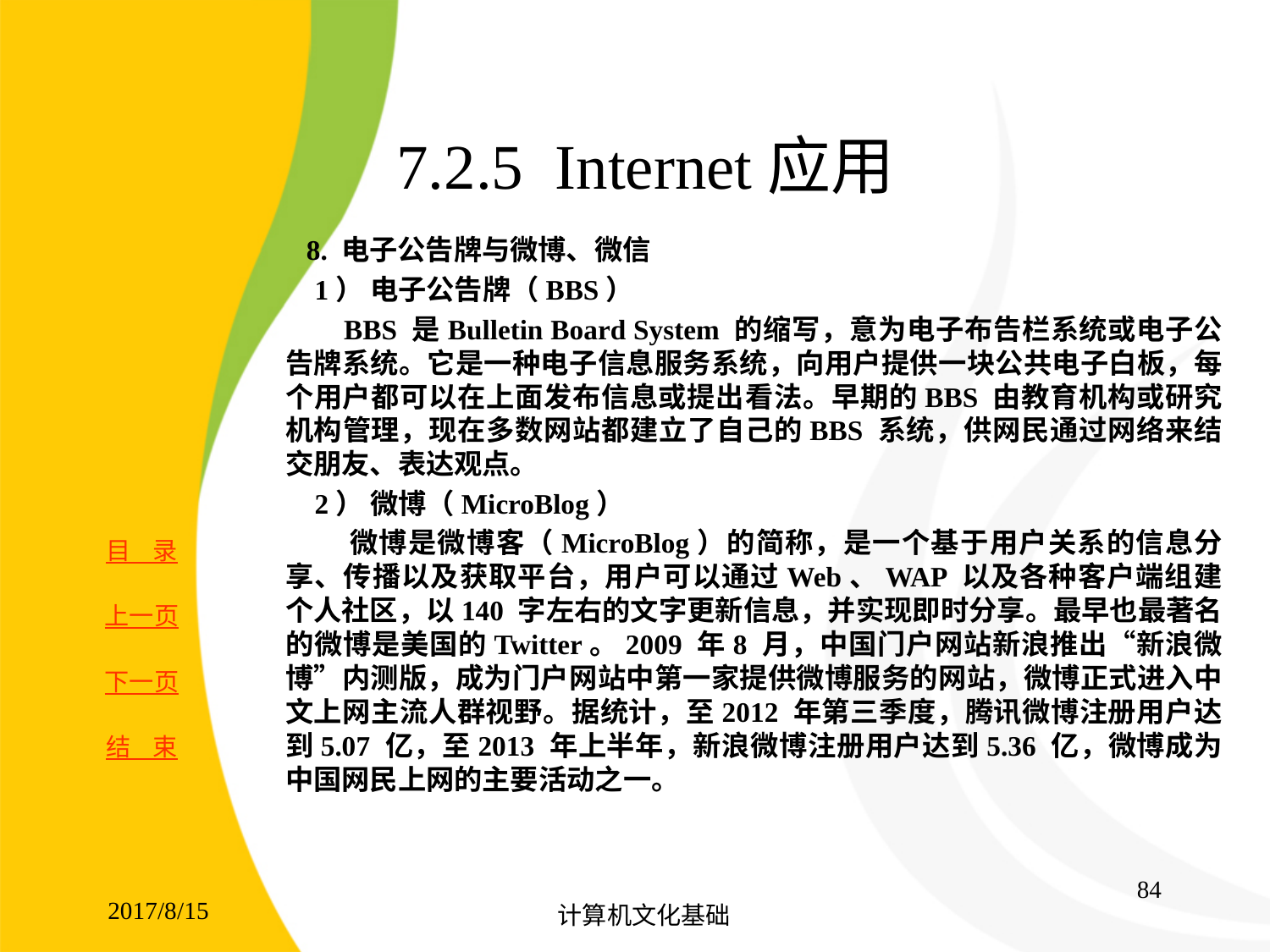

# 7.2.5  Internet应用
	   8. 电子公告牌与微博、微信
           1） 电子公告牌（BBS）
              BBS 是Bulletin Board System 的缩写，意为电子布告栏系统或电子公告牌系统。它是一种电子信息服务系统，向用户提供一块公共电子白板，每个用户都可以在上面发布信息或提出看法。早期的BBS 由教育机构或研究机构管理，现在多数网站都建立了自己的BBS 系统，供网民通过网络来结交朋友、表达观点。
           2） 微博（MicroBlog）
              微博是微博客（MicroBlog）的简称，是一个基于用户关系的信息分享、传播以及获取平台，用户可以通过Web、WAP 以及各种客户端组建个人社区，以140 字左右的文字更新信息，并实现即时分享。最早也最著名的微博是美国的Twitter。2009 年8 月，中国门户网站新浪推出“新浪微博”内测版，成为门户网站中第一家提供微博服务的网站，微博正式进入中文上网主流人群视野。据统计，至2012 年第三季度，腾讯微博注册用户达到5.07 亿，至2013 年上半年，新浪微博注册用户达到5.36 亿，微博成为中国网民上网的主要活动之一。
84
2017/8/15